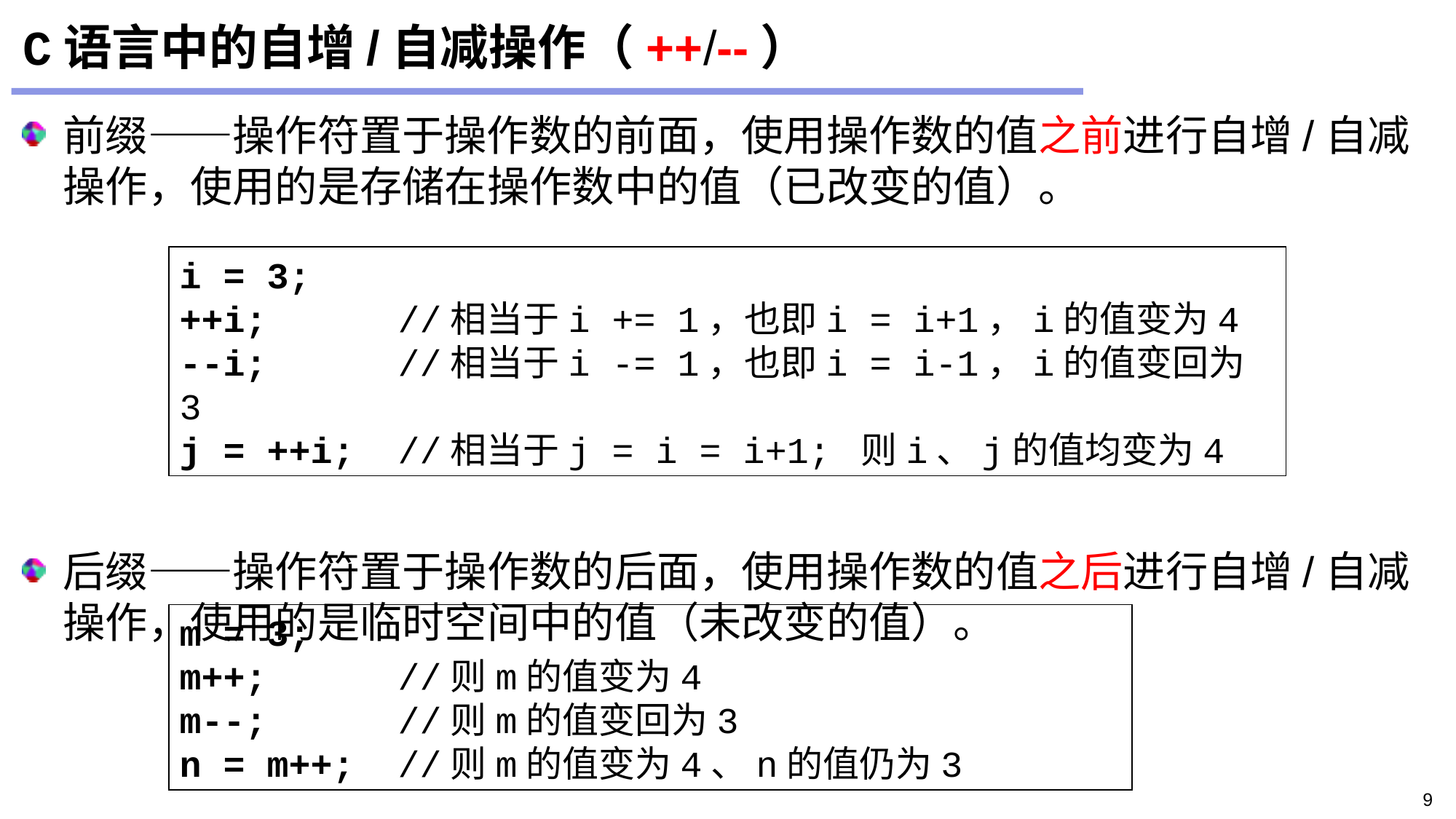

# C语言中的自增/自减操作（++/--）
前缀——操作符置于操作数的前面，使用操作数的值之前进行自增/自减操作，使用的是存储在操作数中的值（已改变的值）。

后缀——操作符置于操作数的后面，使用操作数的值之后进行自增/自减操作，使用的是临时空间中的值（未改变的值）。

i = 3;
++i;		//相当于i += 1，也即i = i+1，i的值变为4
--i;		//相当于i -= 1，也即i = i-1，i的值变回为3
j = ++i;	//相当于j = i = i+1; 则i、j的值均变为4
m = 3;
m++;		//则m的值变为4
m--;		//则m的值变回为3
n = m++;	//则m的值变为4、n的值仍为3
9